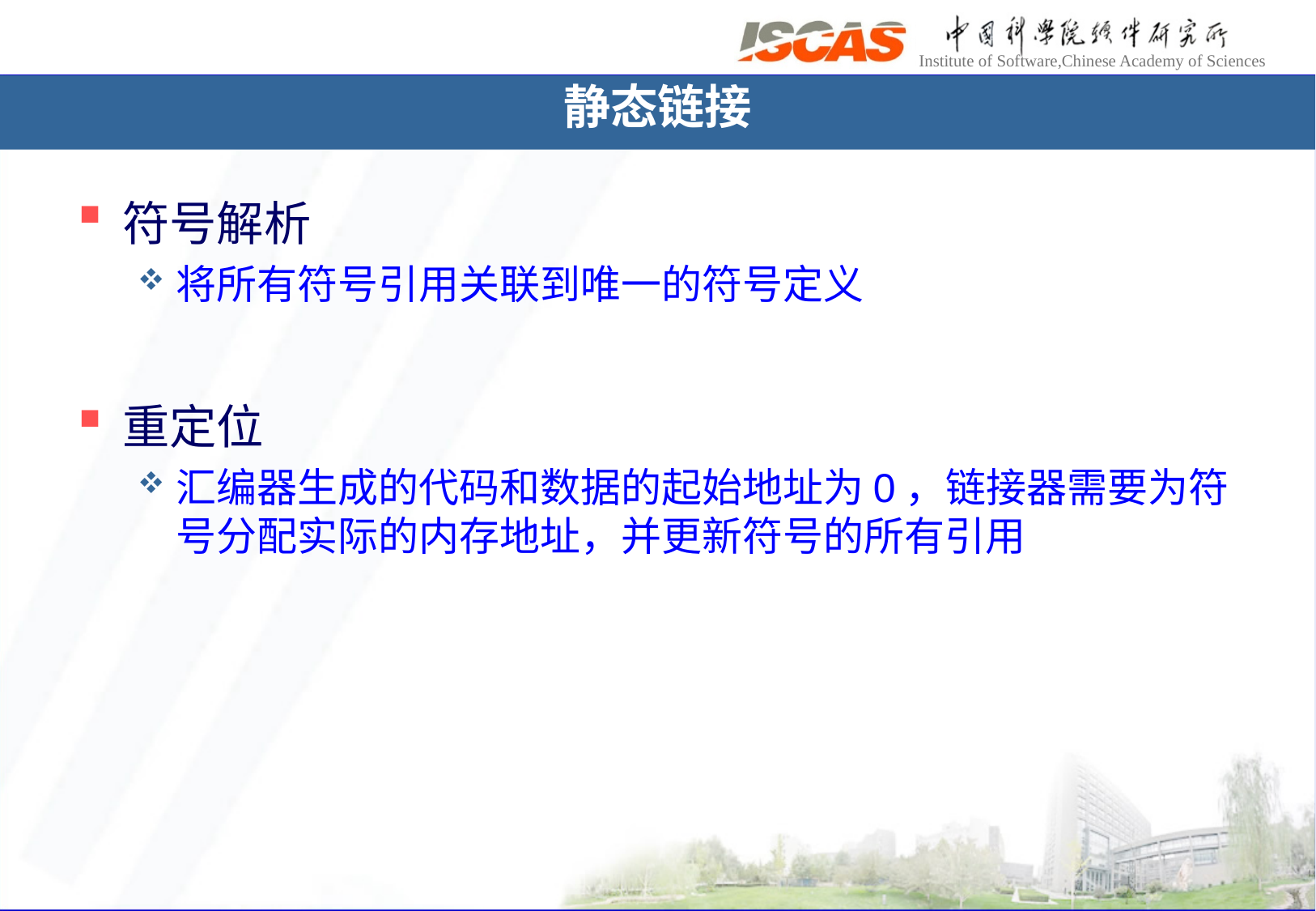

静态链接
符号解析
将所有符号引用关联到唯一的符号定义

重定位
汇编器生成的代码和数据的起始地址为0，链接器需要为符号分配实际的内存地址，并更新符号的所有引用